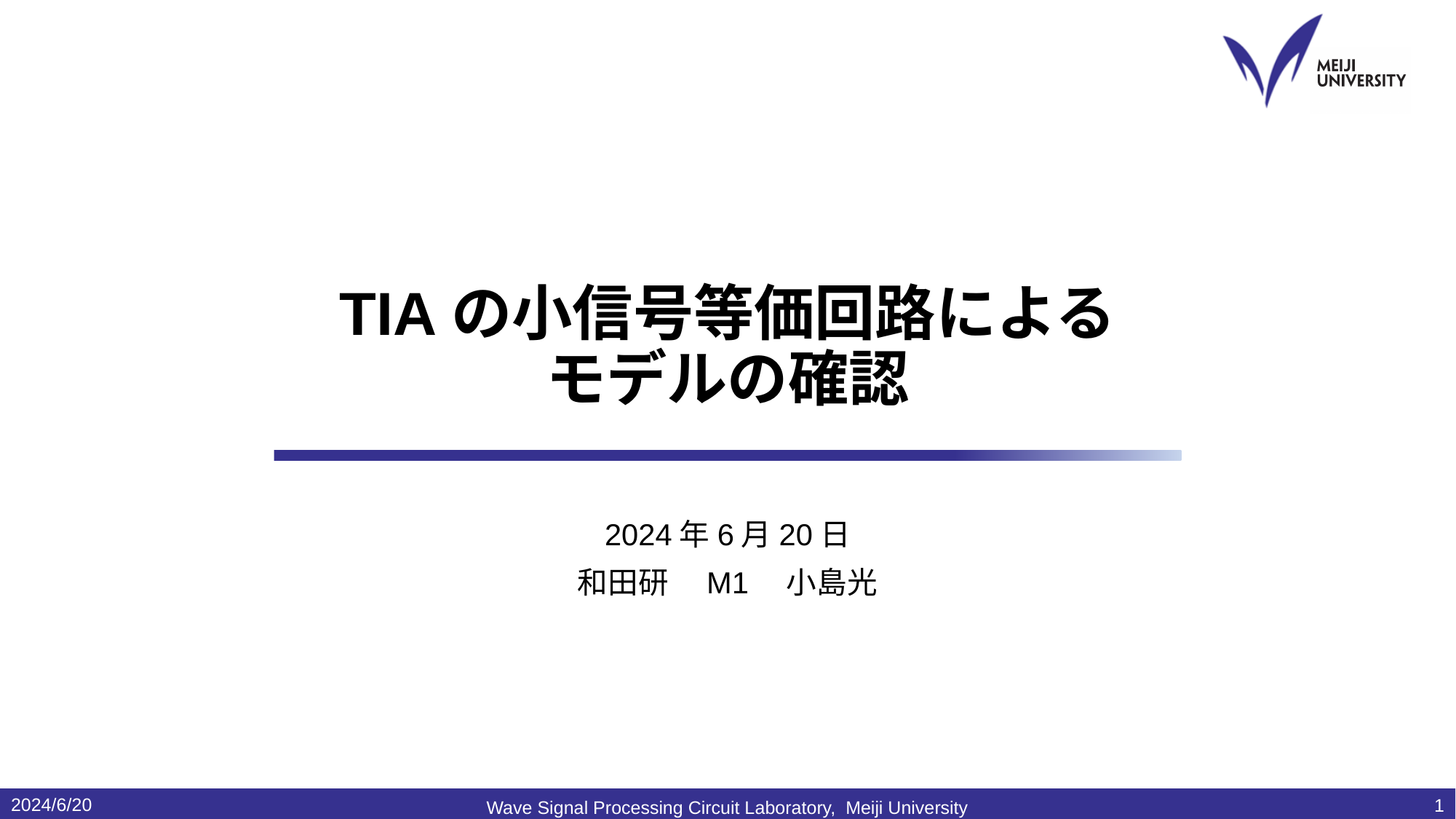

# TIAの小信号等価回路による モデルの確認
2024年6月20日
和田研　M1　小島光
2024/6/20
1
Wave Signal Processing Circuit Laboratory,  Meiji University